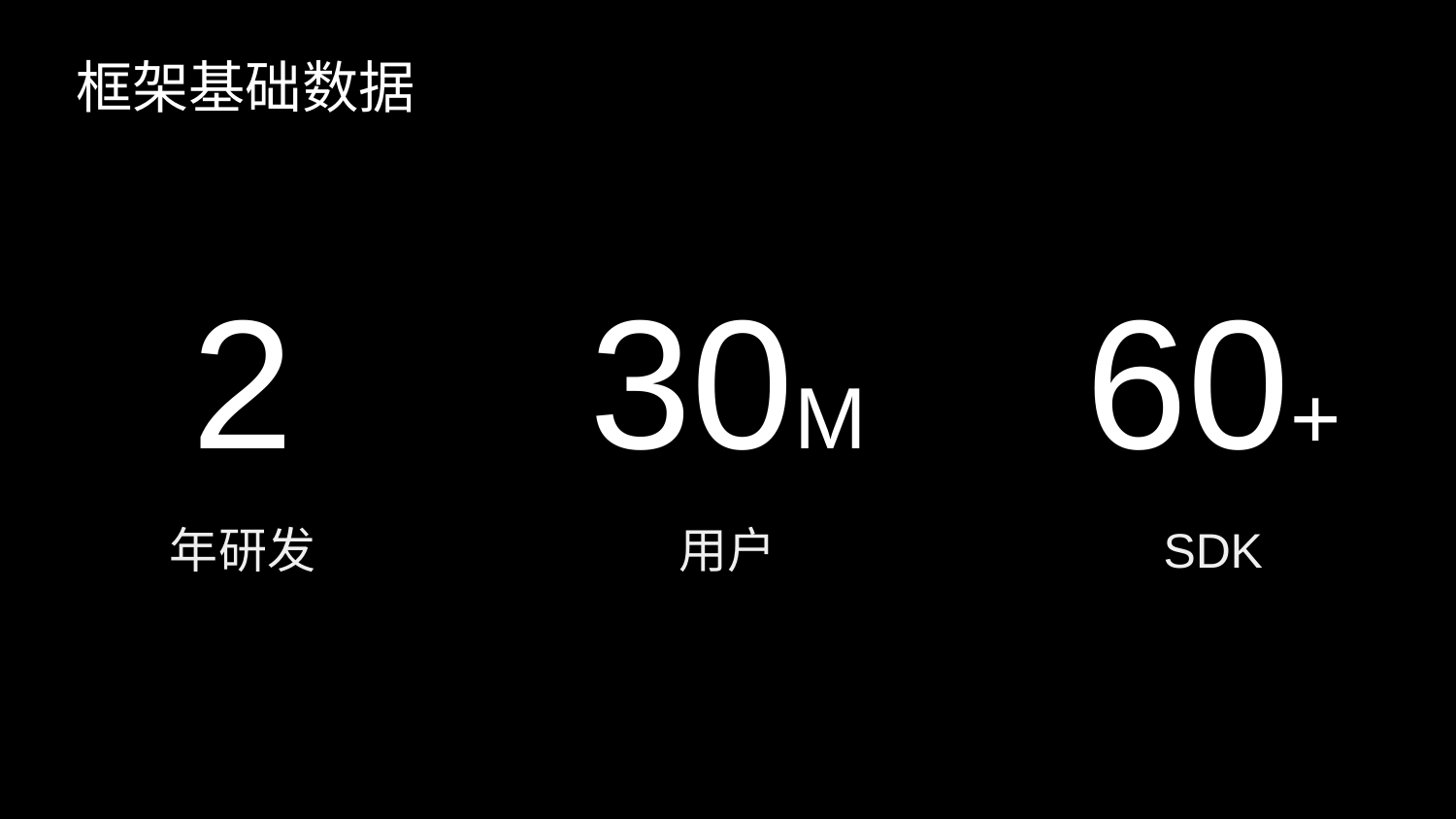

框架基础数据
2
年研发
30M
用户
60+
SDK